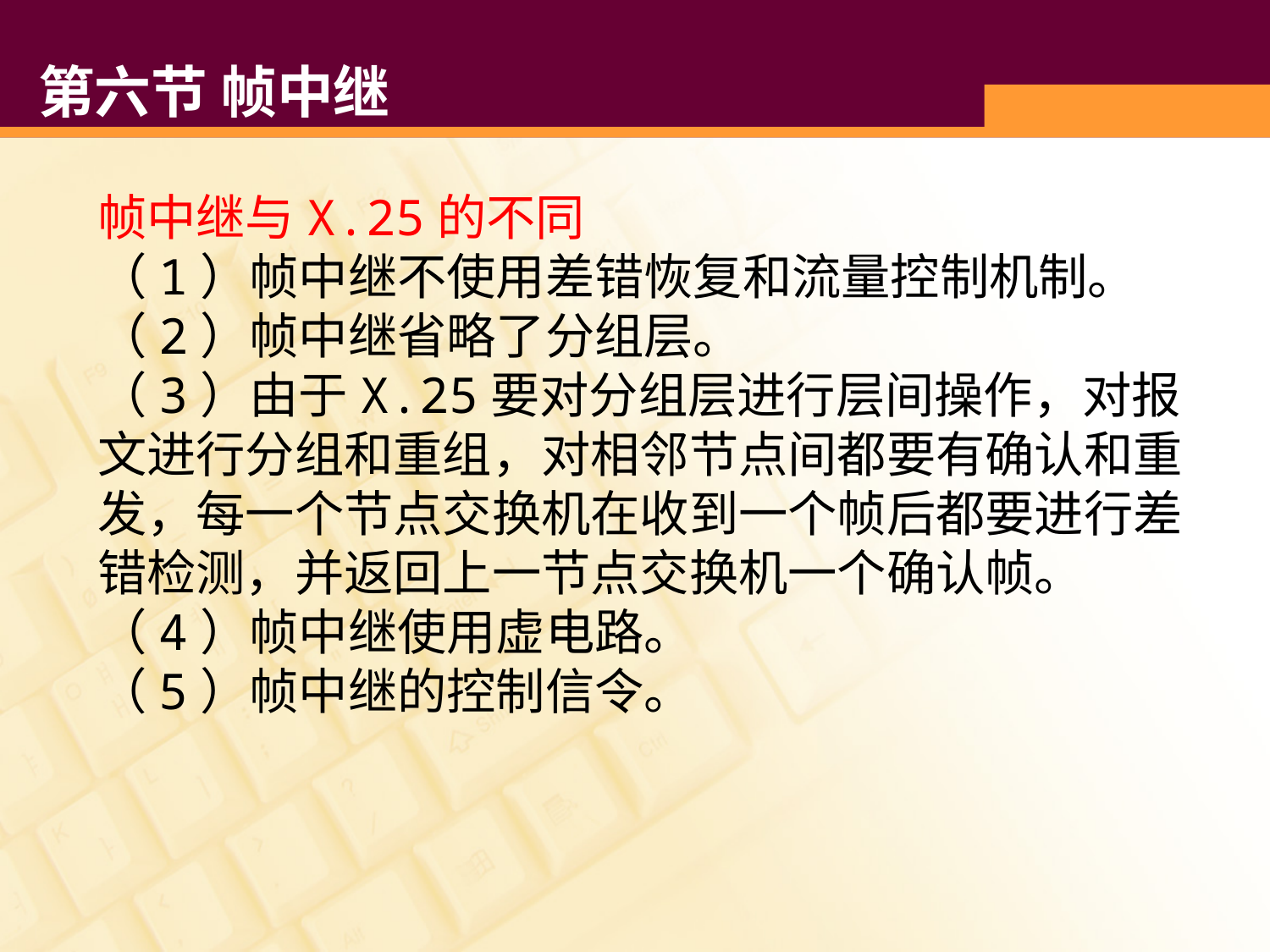

# 第六节 帧中继
帧中继与X.25的不同
（1）帧中继不使用差错恢复和流量控制机制。
（2）帧中继省略了分组层。
（3）由于X.25要对分组层进行层间操作，对报文进行分组和重组，对相邻节点间都要有确认和重发，每一个节点交换机在收到一个帧后都要进行差错检测，并返回上一节点交换机一个确认帧。
（4）帧中继使用虚电路。
（5）帧中继的控制信令。